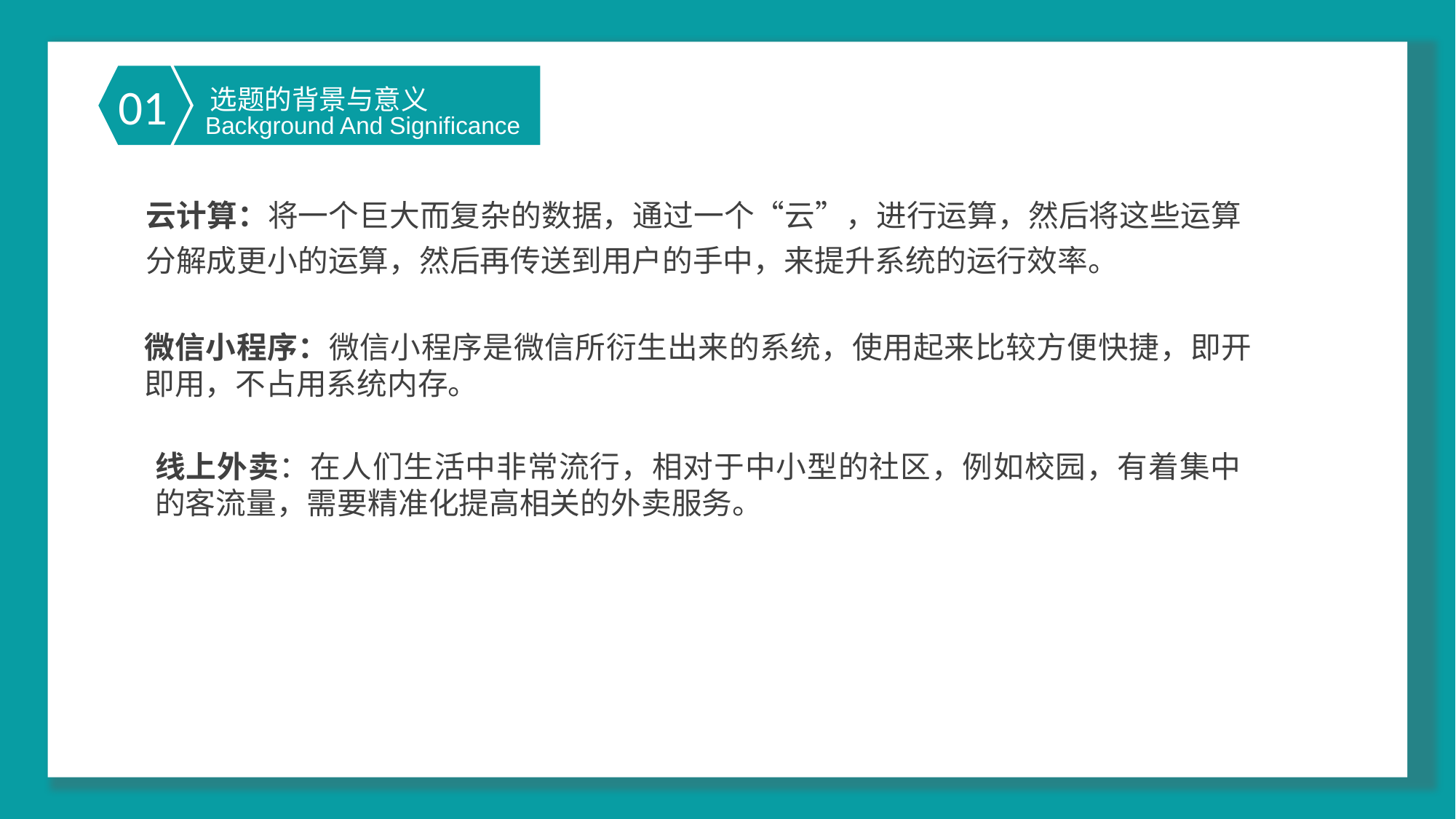

选题的背景与意义

01
 Background And Significance
云计算：将一个巨大而复杂的数据，通过一个“云”，进行运算，然后将这些运算分解成更小的运算，然后再传送到用户的手中，来提升系统的运行效率。
微信小程序：微信小程序是微信所衍生出来的系统，使用起来比较方便快捷，即开即用，不占用系统内存。

线上外卖：在人们生活中非常流行，相对于中小型的社区，例如校园，有着集中的客流量，需要精准化提高相关的外卖服务。